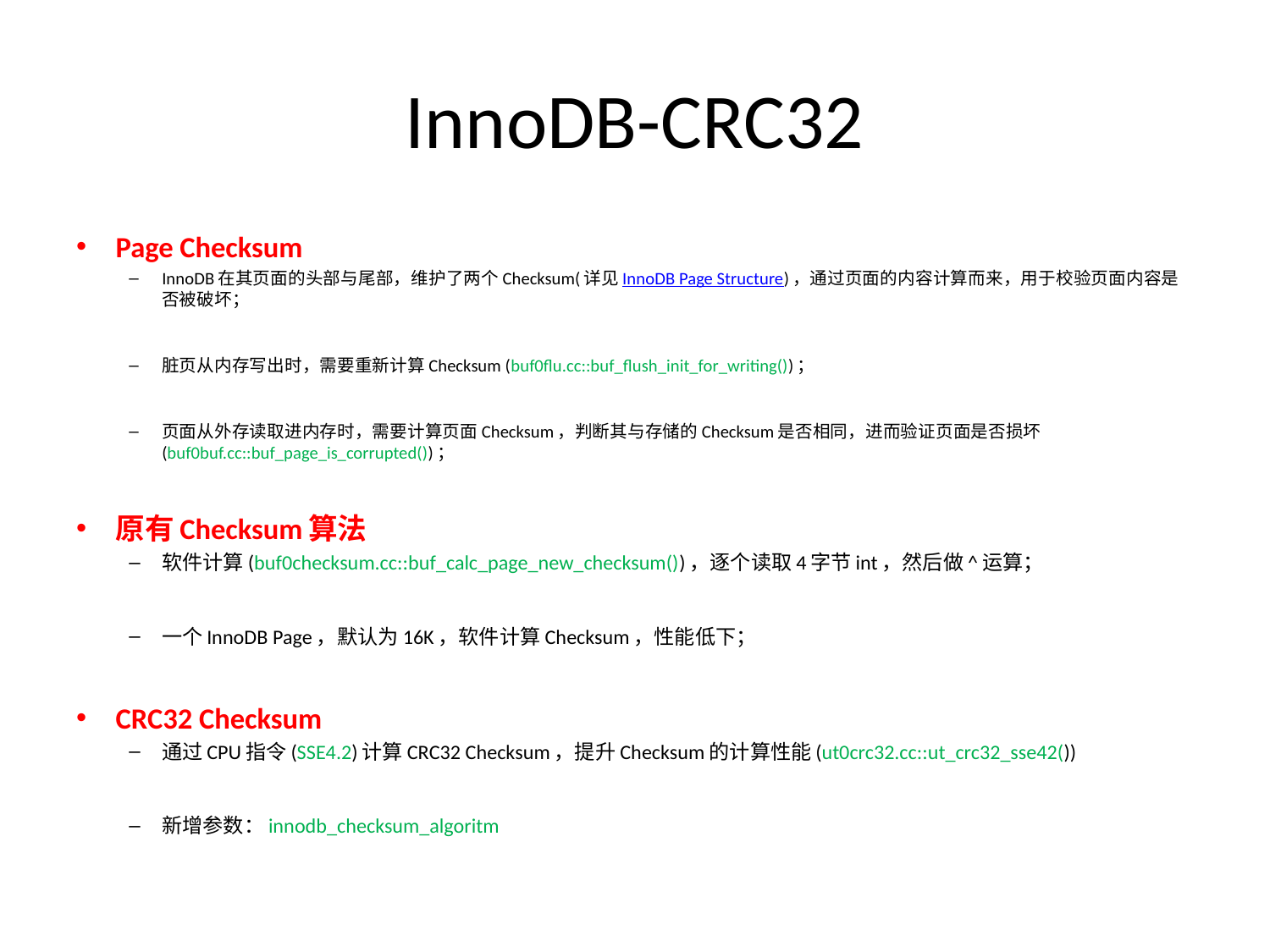

# InnoDB-CRC32
Page Checksum
InnoDB在其页面的头部与尾部，维护了两个Checksum(详见InnoDB Page Structure)，通过页面的内容计算而来，用于校验页面内容是否被破坏；

脏页从内存写出时，需要重新计算Checksum (buf0flu.cc::buf_flush_init_for_writing())；

页面从外存读取进内存时，需要计算页面Checksum，判断其与存储的Checksum是否相同，进而验证页面是否损坏 (buf0buf.cc::buf_page_is_corrupted())；

原有Checksum算法
软件计算(buf0checksum.cc::buf_calc_page_new_checksum())，逐个读取4字节int，然后做^运算；

一个InnoDB Page，默认为16K，软件计算Checksum，性能低下；

CRC32 Checksum
通过CPU指令(SSE4.2)计算CRC32 Checksum，提升Checksum的计算性能(ut0crc32.cc::ut_crc32_sse42())

新增参数：innodb_checksum_algoritm